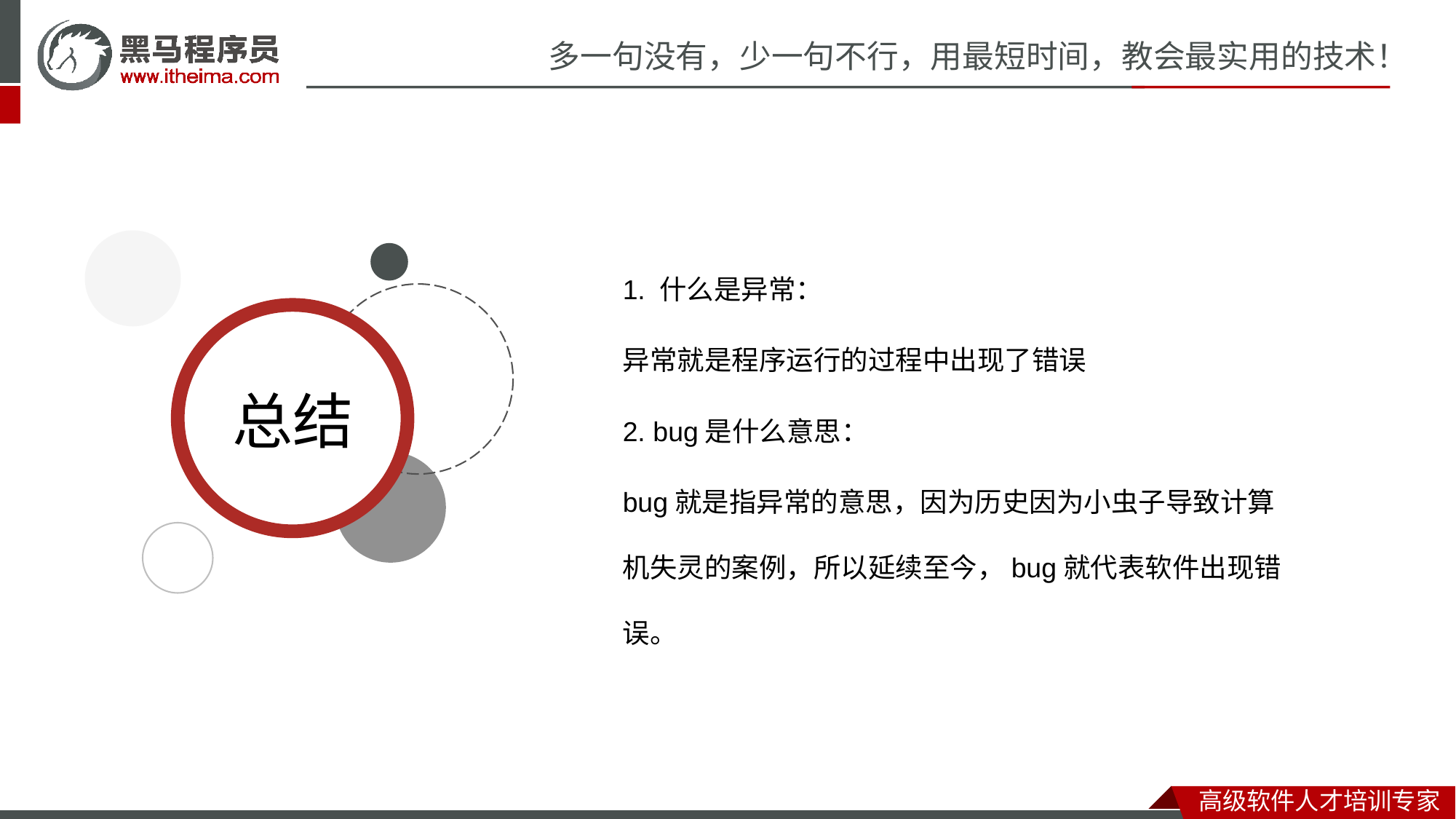

1. 什么是异常：
异常就是程序运行的过程中出现了错误
2. bug是什么意思：
bug就是指异常的意思，因为历史因为小虫子导致计算机失灵的案例，所以延续至今，bug就代表软件出现错误。